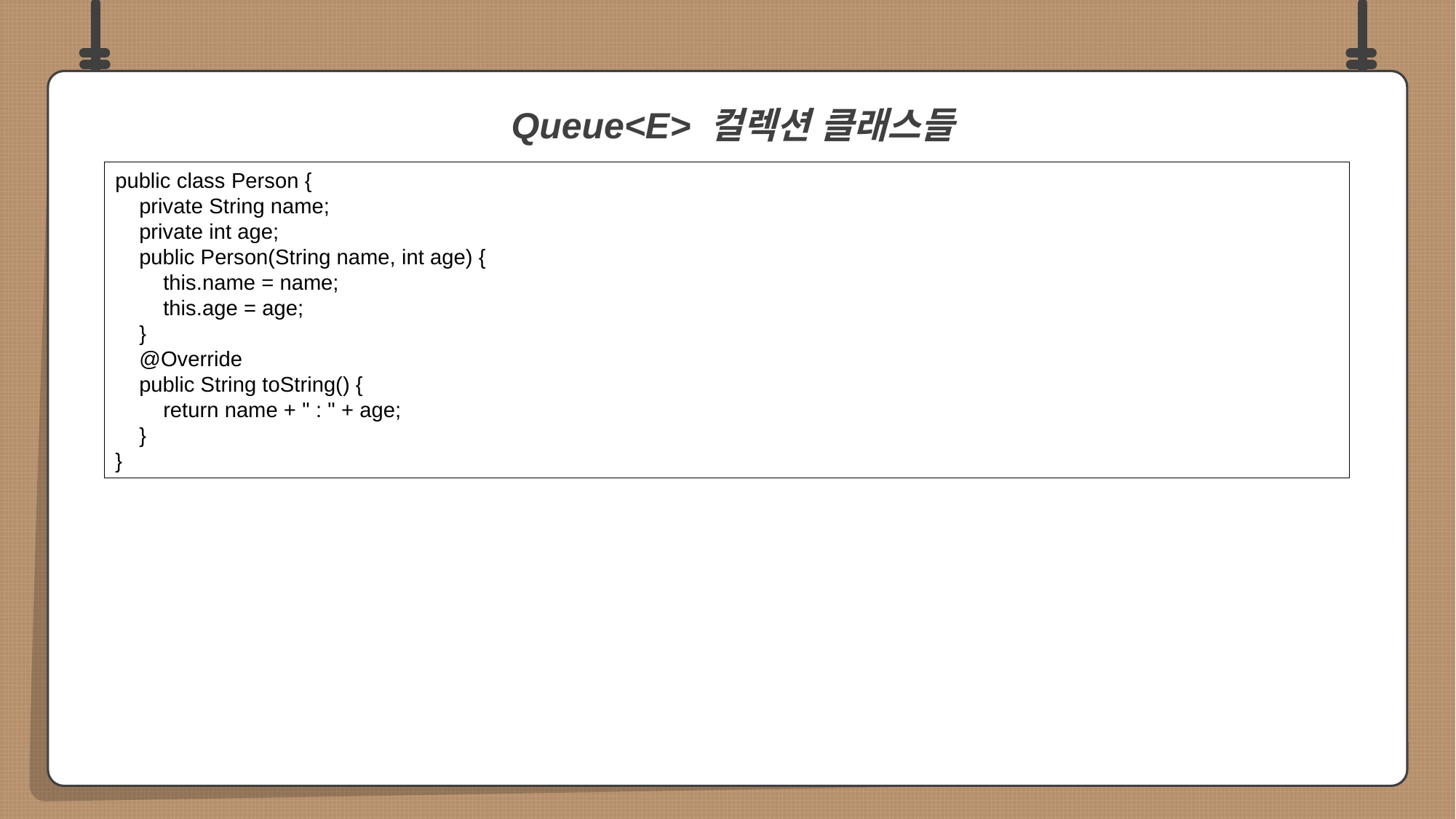

Queue<E> 컬렉션 클래스들

public class Person {
    private String name;
    private int age;
    public Person(String name, int age) {
        this.name = name;
        this.age = age;
    }
    @Override
    public String toString() {
        return name + " : " + age;
    }
}